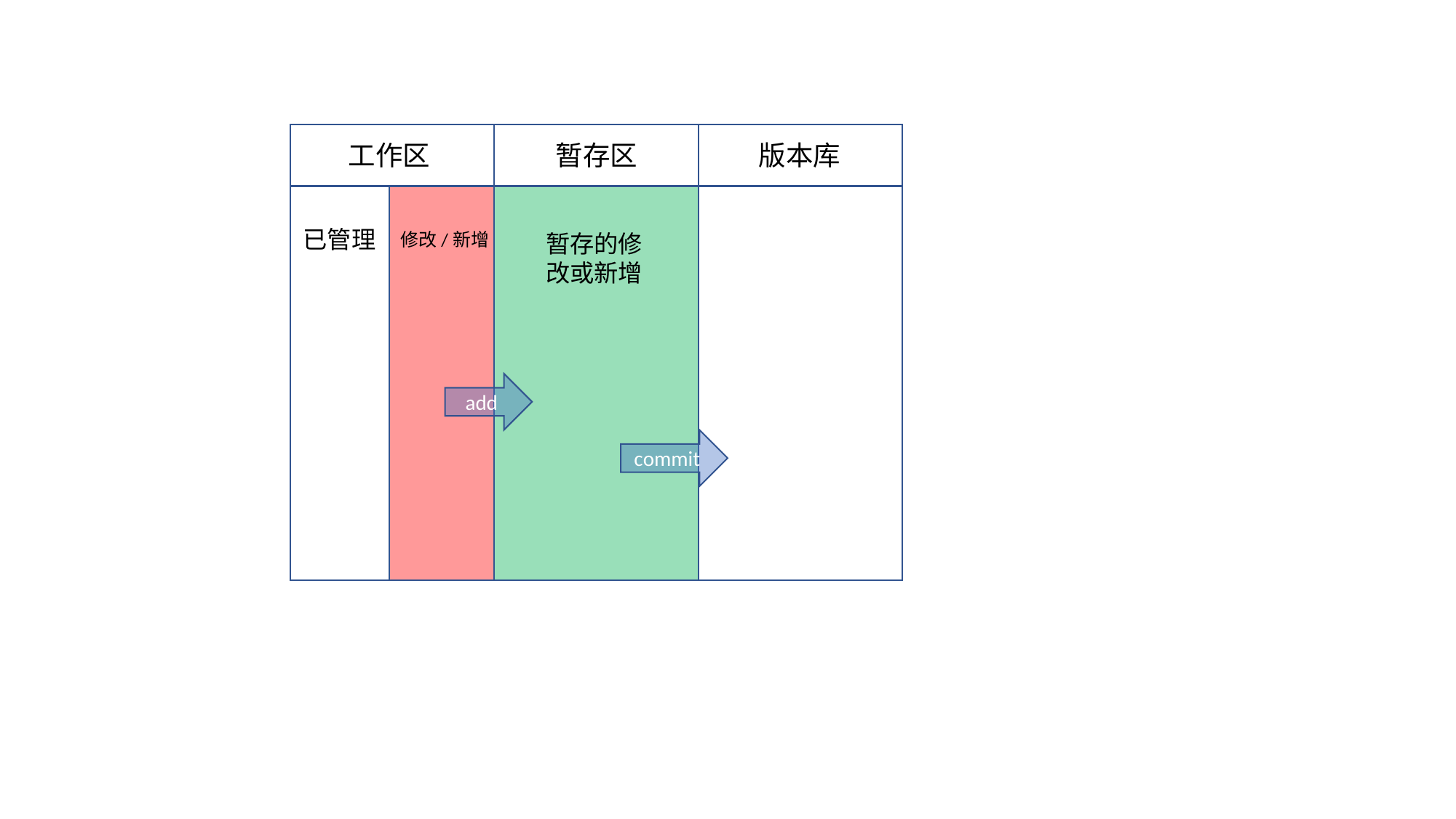

工作区
暂存区
版本库

已管理
修改/新增
暂存的修改或新增
add
commit